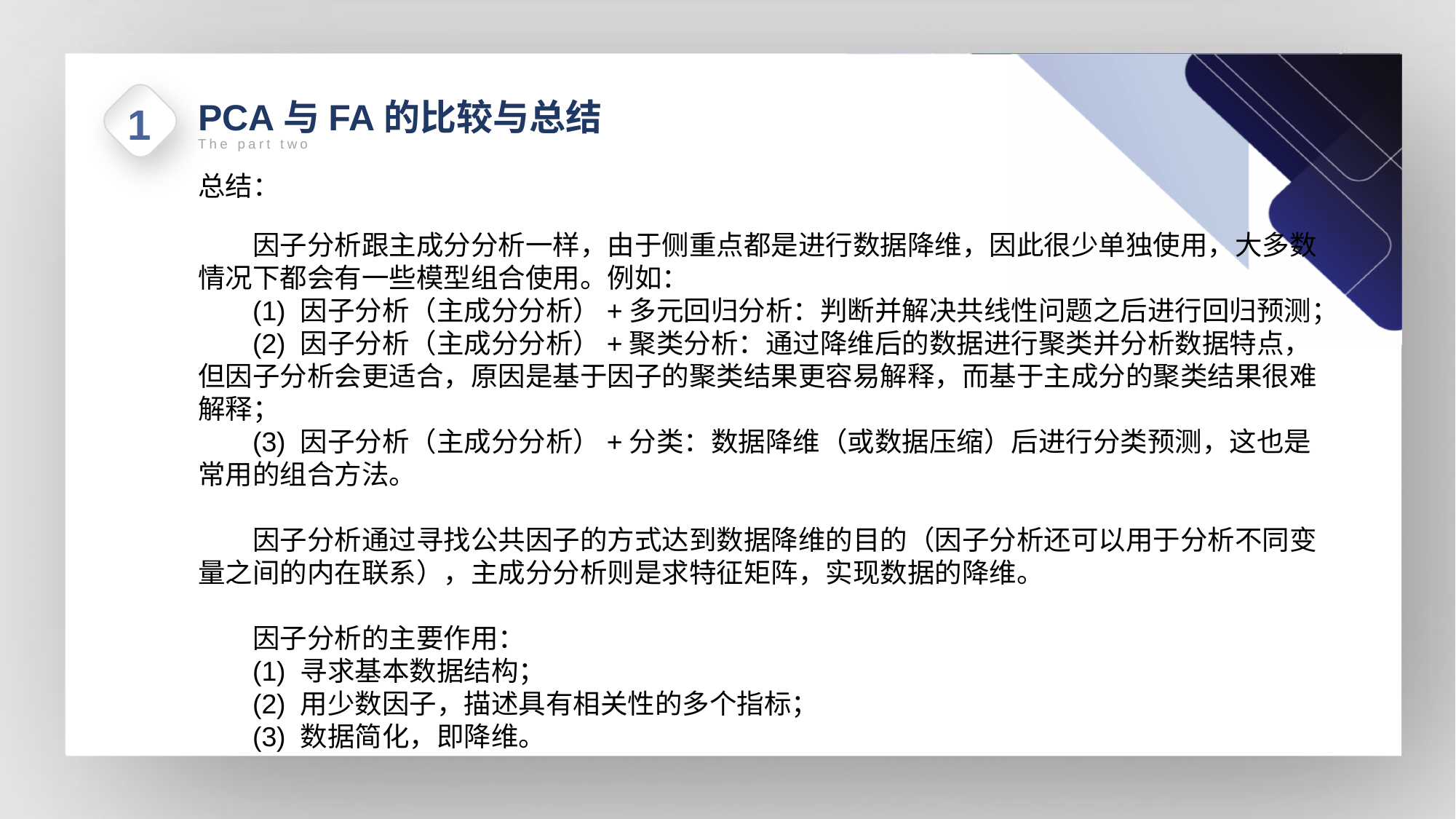

PCA与FA的比较与总结

1
The part two
总结：
因子分析跟主成分分析一样，由于侧重点都是进行数据降维，因此很少单独使用，大多数情况下都会有一些模型组合使用。例如：
(1) 因子分析（主成分分析）+多元回归分析：判断并解决共线性问题之后进行回归预测；
(2) 因子分析（主成分分析）+聚类分析：通过降维后的数据进行聚类并分析数据特点，但因子分析会更适合，原因是基于因子的聚类结果更容易解释，而基于主成分的聚类结果很难解释；
(3) 因子分析（主成分分析）+分类：数据降维（或数据压缩）后进行分类预测，这也是常用的组合方法。

因子分析通过寻找公共因子的方式达到数据降维的目的（因子分析还可以用于分析不同变量之间的内在联系），主成分分析则是求特征矩阵，实现数据的降维。

因子分析的主要作用：
(1) 寻求基本数据结构；
(2) 用少数因子，描述具有相关性的多个指标；
(3) 数据简化，即降维。